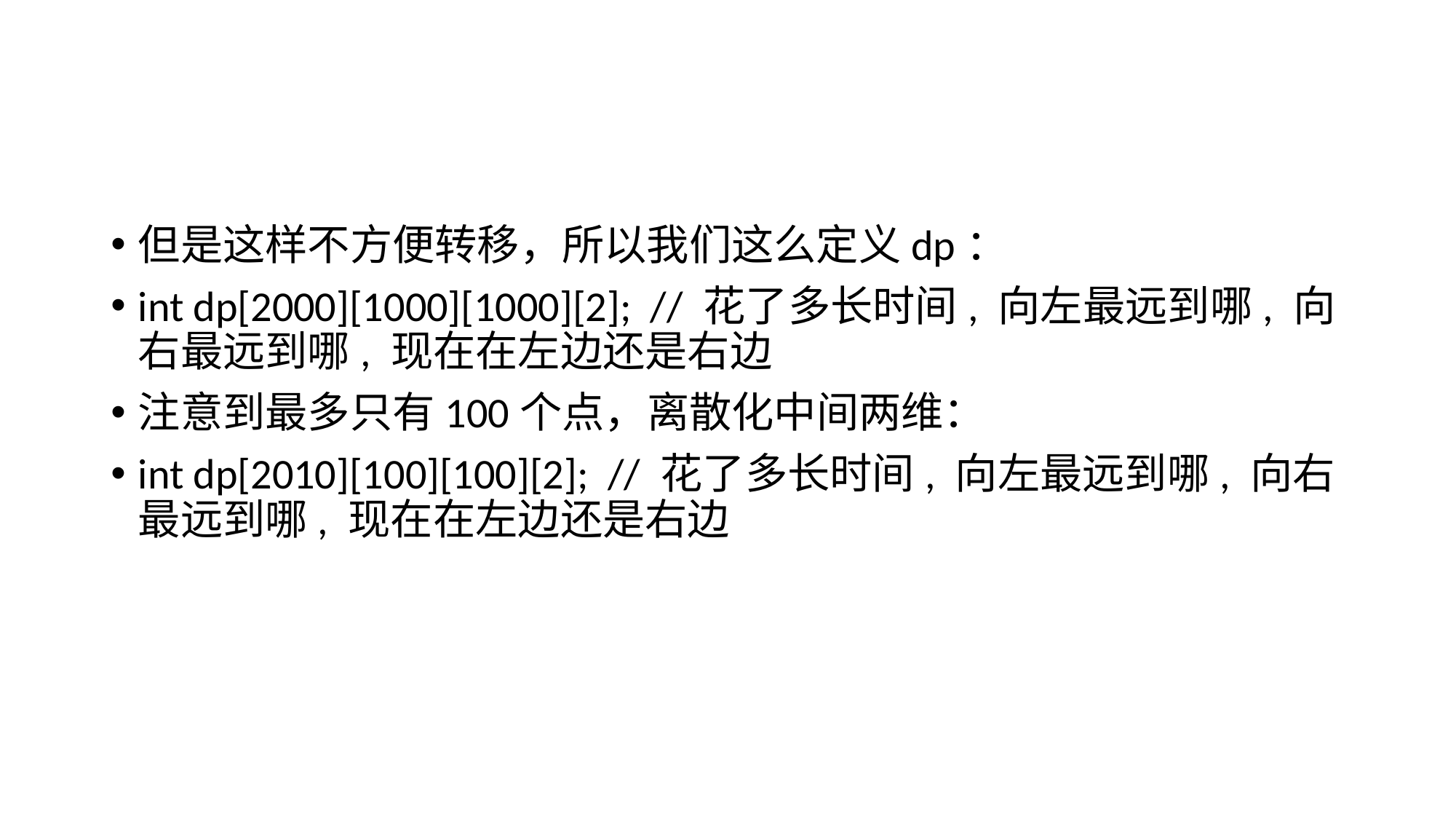

#
但是这样不方便转移，所以我们这么定义dp：
int dp[2000][1000][1000][2];  // 花了多长时间, 向左最远到哪, 向右最远到哪, 现在在左边还是右边
注意到最多只有100个点，离散化中间两维：
int dp[2010][100][100][2];  // 花了多长时间, 向左最远到哪, 向右最远到哪, 现在在左边还是右边